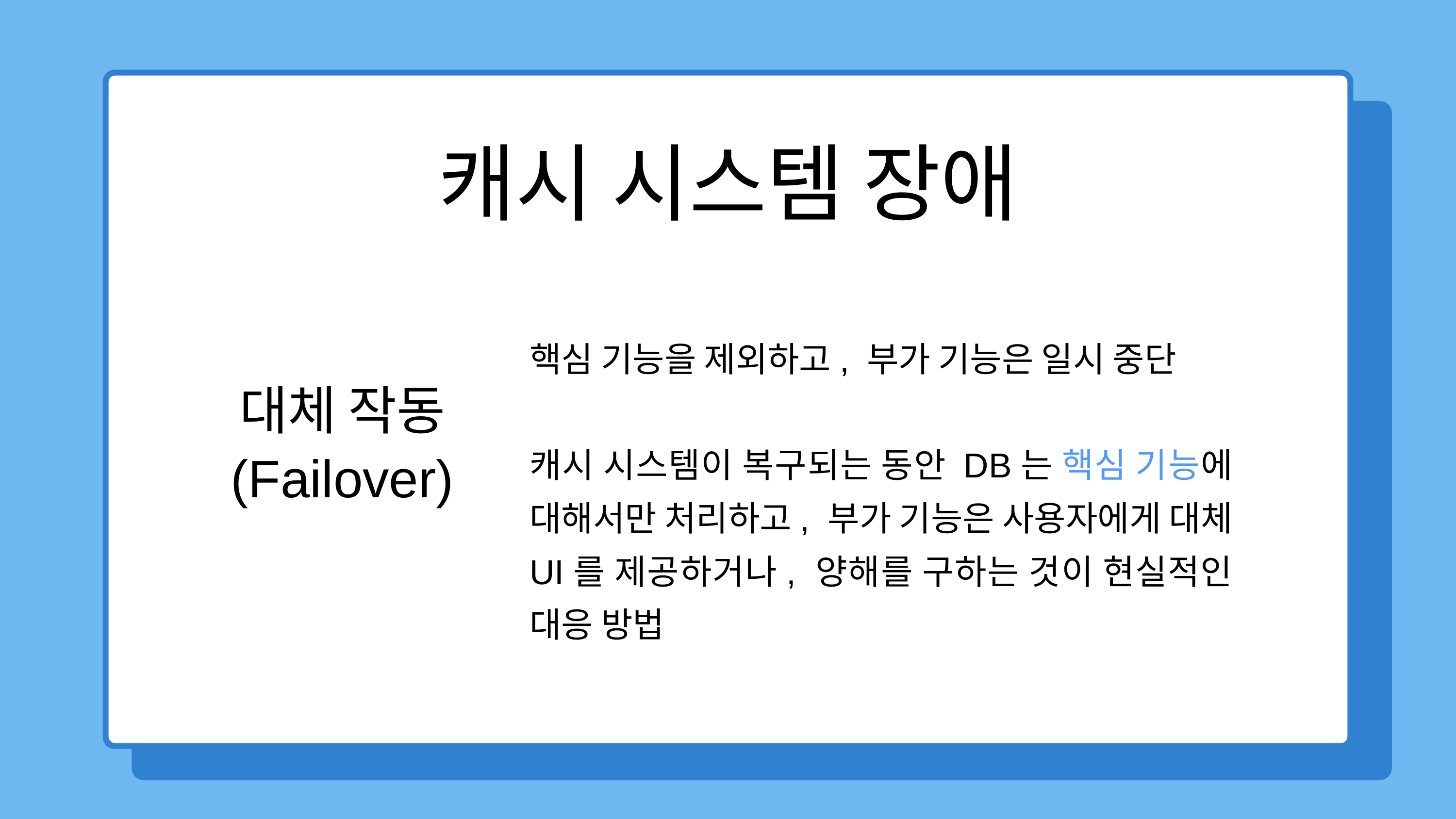

캐시 시스템 장애
핵심 기능을 제외하고, 부가 기능은 일시 중단
대체 작동
(Failover)
캐시 시스템이 복구되는 동안 DB는 핵심 기능에 대해서만 처리하고, 부가 기능은 사용자에게 대체 UI를 제공하거나, 양해를 구하는 것이 현실적인 대응 방법